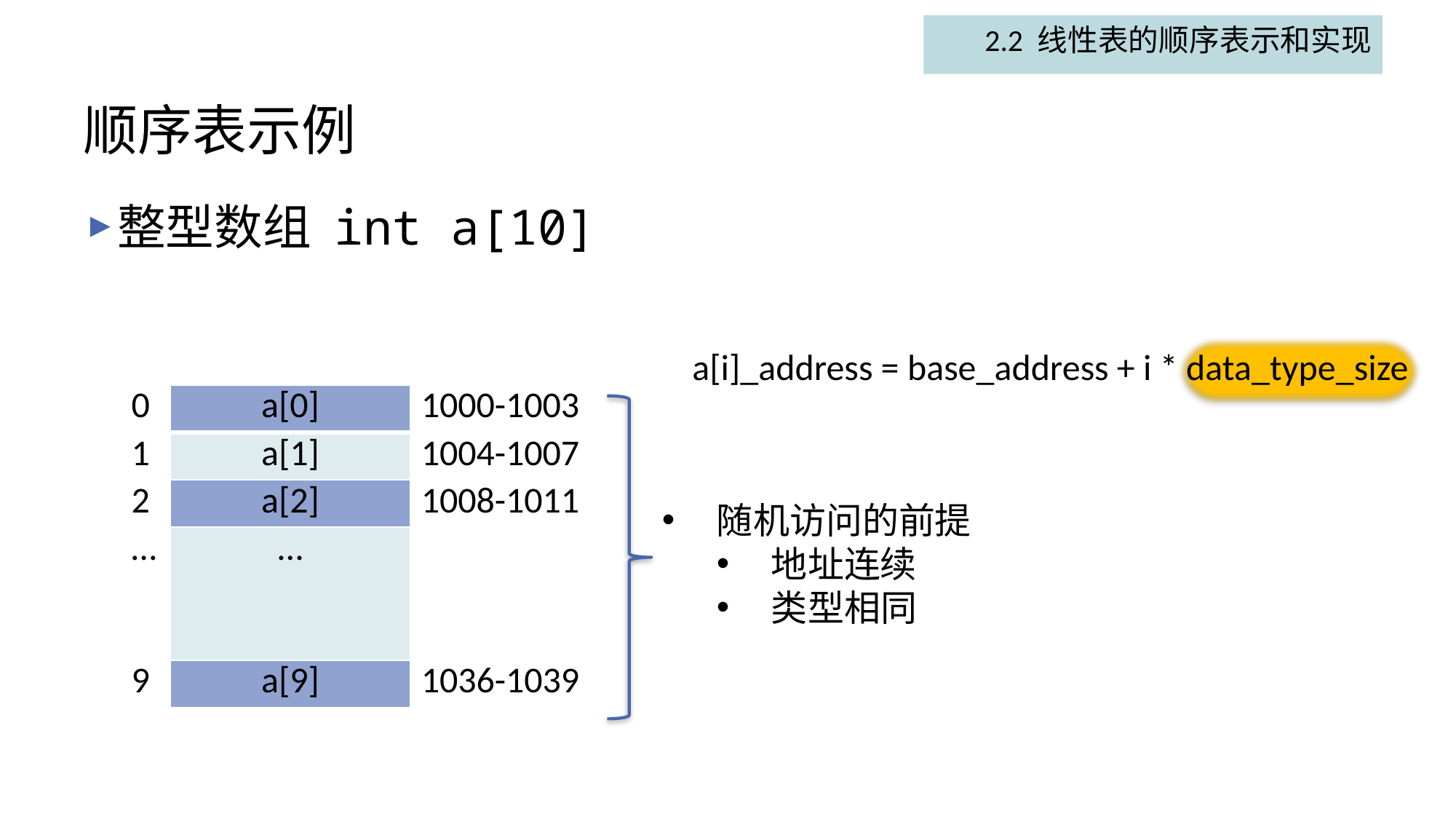

2.2 线性表的顺序表示和实现
# 顺序表示例
整型数组 int a[10]

a[i]_address = base_address + i * data_type_size
| 0 | a[0] | 1000-1003 |
| --- | --- | --- |
| 1 | a[1] | 1004-1007 |
| 2 | a[2] | 1008-1011 |
| … | … |  |
| 9 | a[9] | 1036-1039 |

随机访问的前提
地址连续
类型相同